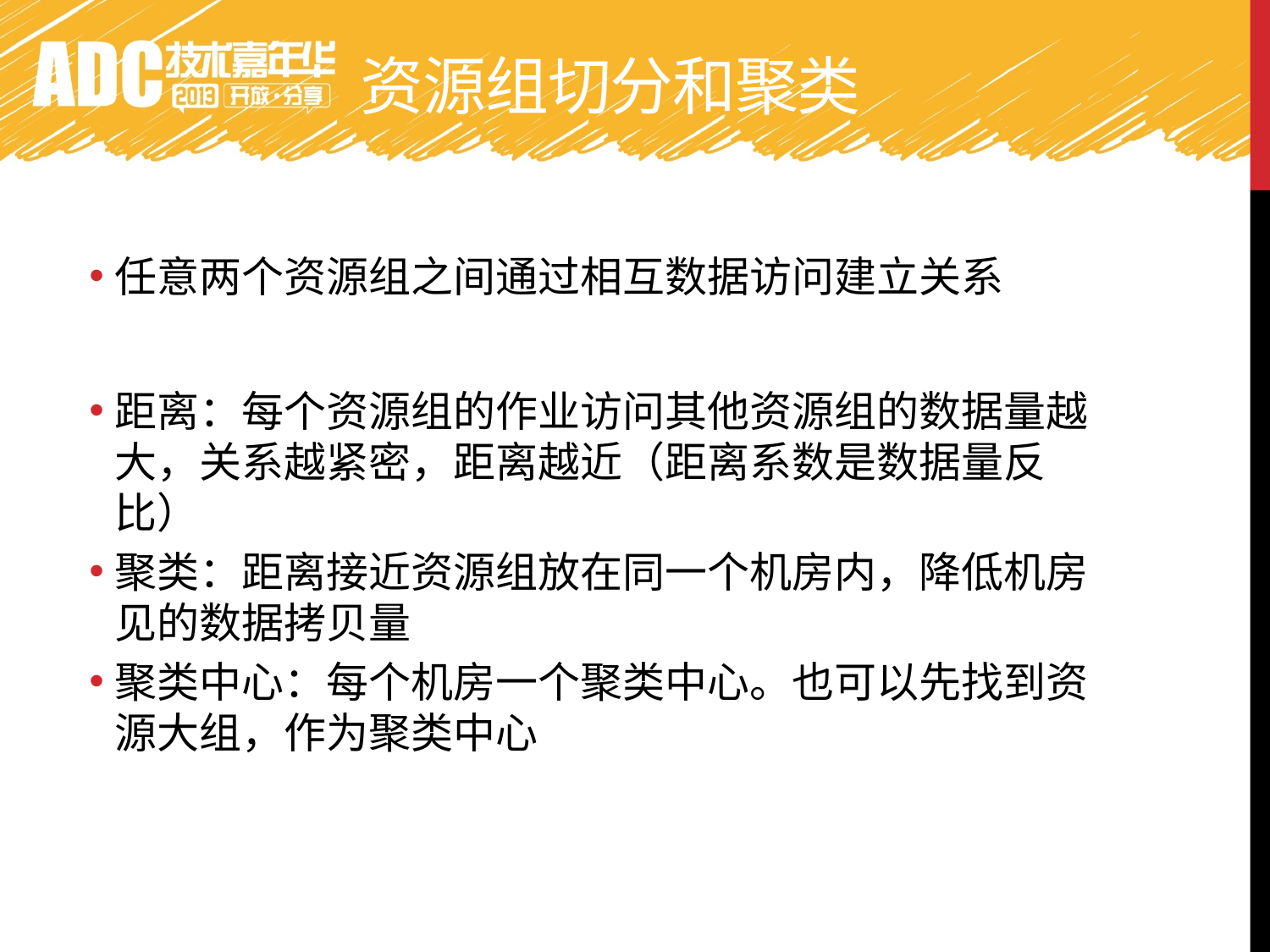

# 资源组切分和聚类
任意两个资源组之间通过相互数据访问建立关系

距离：每个资源组的作业访问其他资源组的数据量越大，关系越紧密，距离越近（距离系数是数据量反比）
聚类：距离接近资源组放在同一个机房内，降低机房见的数据拷贝量
聚类中心：每个机房一个聚类中心。也可以先找到资源大组，作为聚类中心